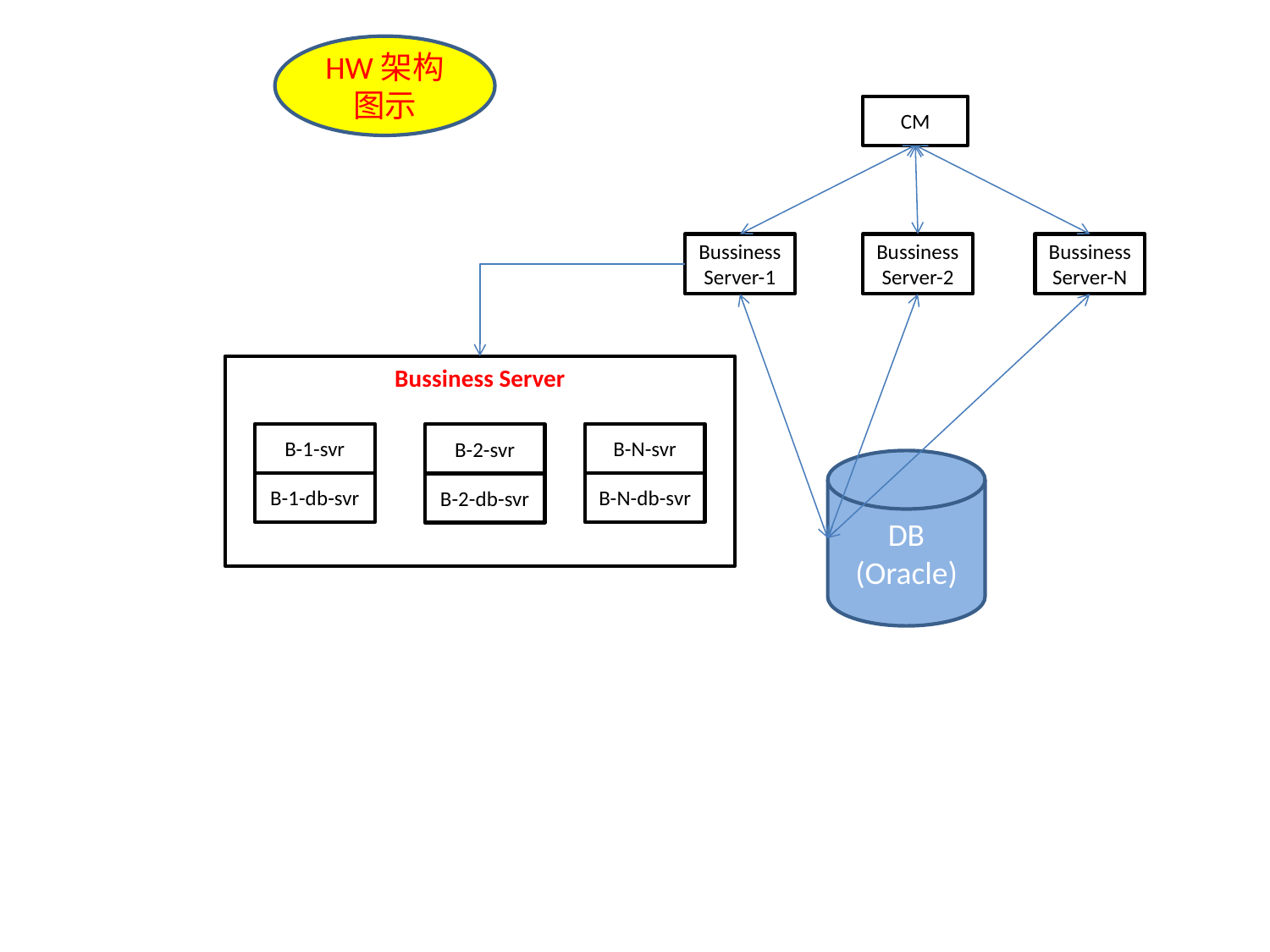

HW架构
图示
CM
Bussiness
Server-1
Bussiness
Server-2
Bussiness
Server-N
Bussiness Server
B-N-svr
B-1-svr
B-2-svr
DB
(Oracle)
B-N-db-svr
B-1-db-svr
B-2-db-svr